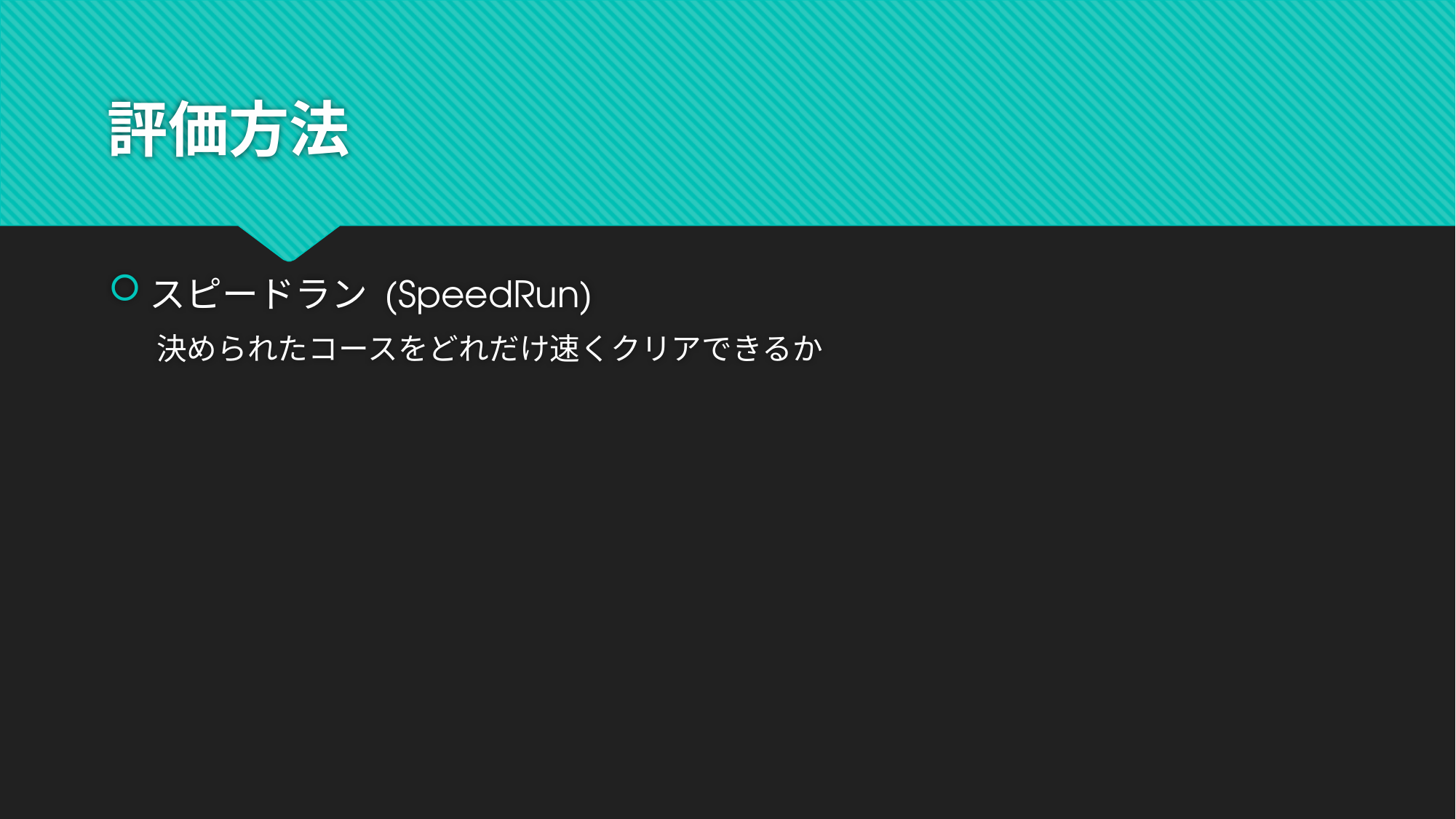

# 評価方法
スピードラン (SpeedRun)
決められたコースをどれだけ速くクリアできるか